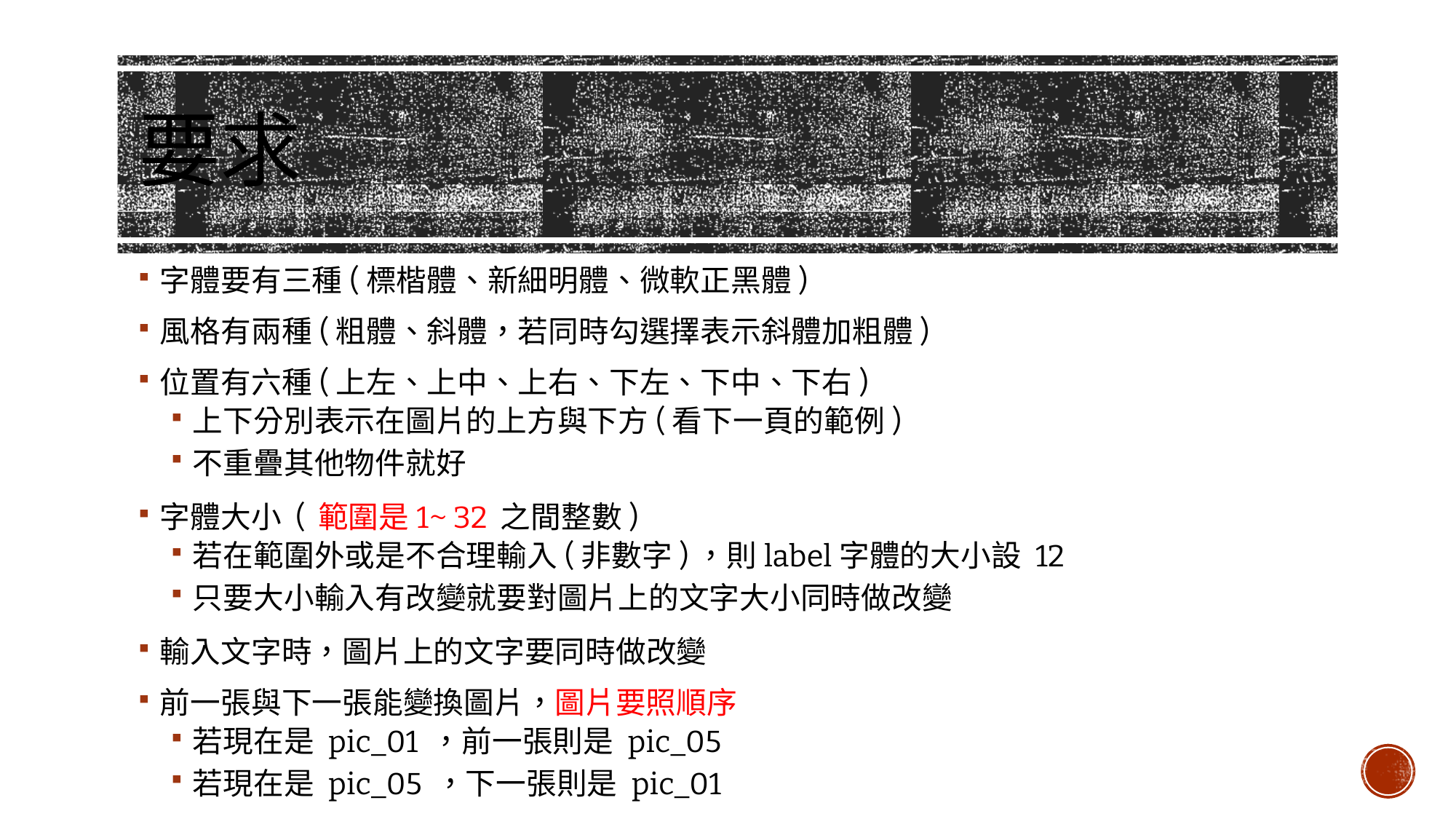

# 要求

字體要有三種(標楷體、新細明體、微軟正黑體)
風格有兩種(粗體、斜體，若同時勾選擇表示斜體加粗體)
位置有六種(上左、上中、上右、下左、下中、下右)
上下分別表示在圖片的上方與下方(看下一頁的範例)
不重疊其他物件就好
字體大小 ( 範圍是1~ 32 之間整數)
若在範圍外或是不合理輸入(非數字)，則label字體的大小設 12
只要大小輸入有改變就要對圖片上的文字大小同時做改變
輸入文字時，圖片上的文字要同時做改變
前一張與下一張能變換圖片，圖片要照順序
若現在是 pic_01 ，前一張則是 pic_05
若現在是 pic_05 ，下一張則是 pic_01